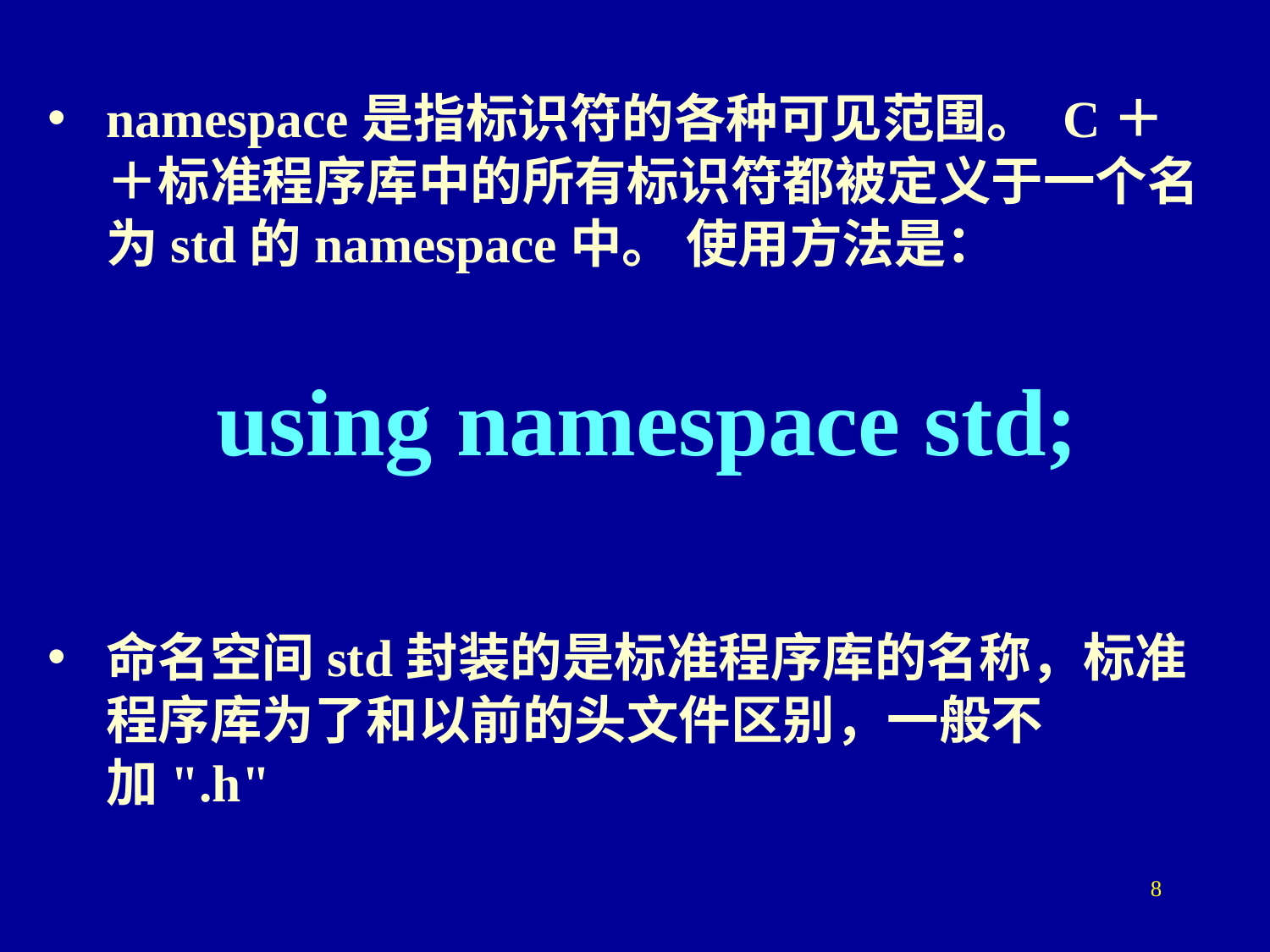

namespace是指标识符的各种可见范围。 C＋＋标准程序库中的所有标识符都被定义于一个名为std的namespace中。 使用方法是：
       using namespace std;

命名空间std封装的是标准程序库的名称，标准程序库为了和以前的头文件区别，一般不加".h"
8